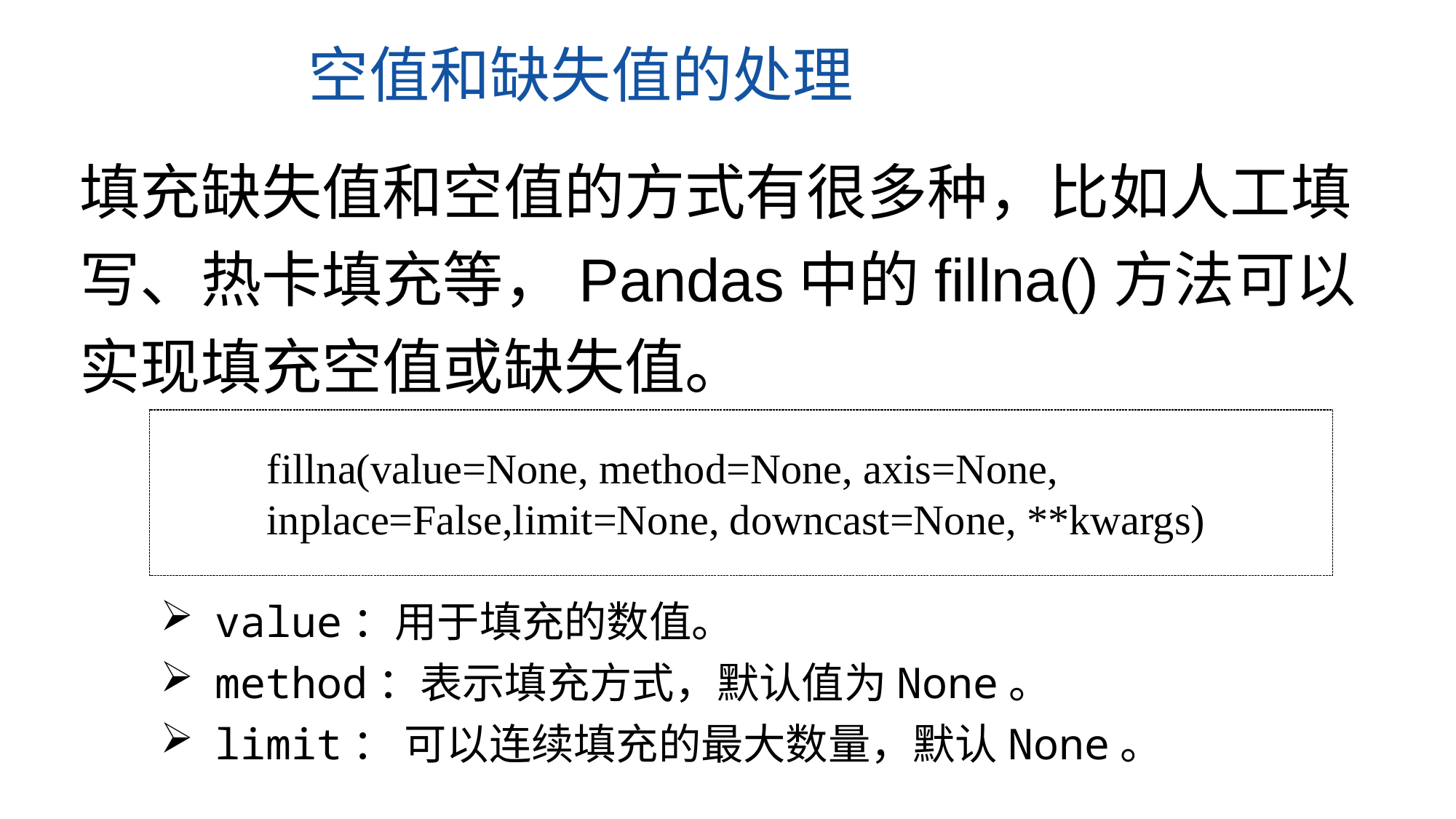

空值和缺失值的处理
填充缺失值和空值的方式有很多种，比如人工填写、热卡填充等，Pandas中的fillna()方法可以实现填充空值或缺失值。

fillna(value=None, method=None, axis=None, inplace=False,limit=None, downcast=None, **kwargs)
value：用于填充的数值。
method：表示填充方式，默认值为None。
limit： 可以连续填充的最大数量，默认None。